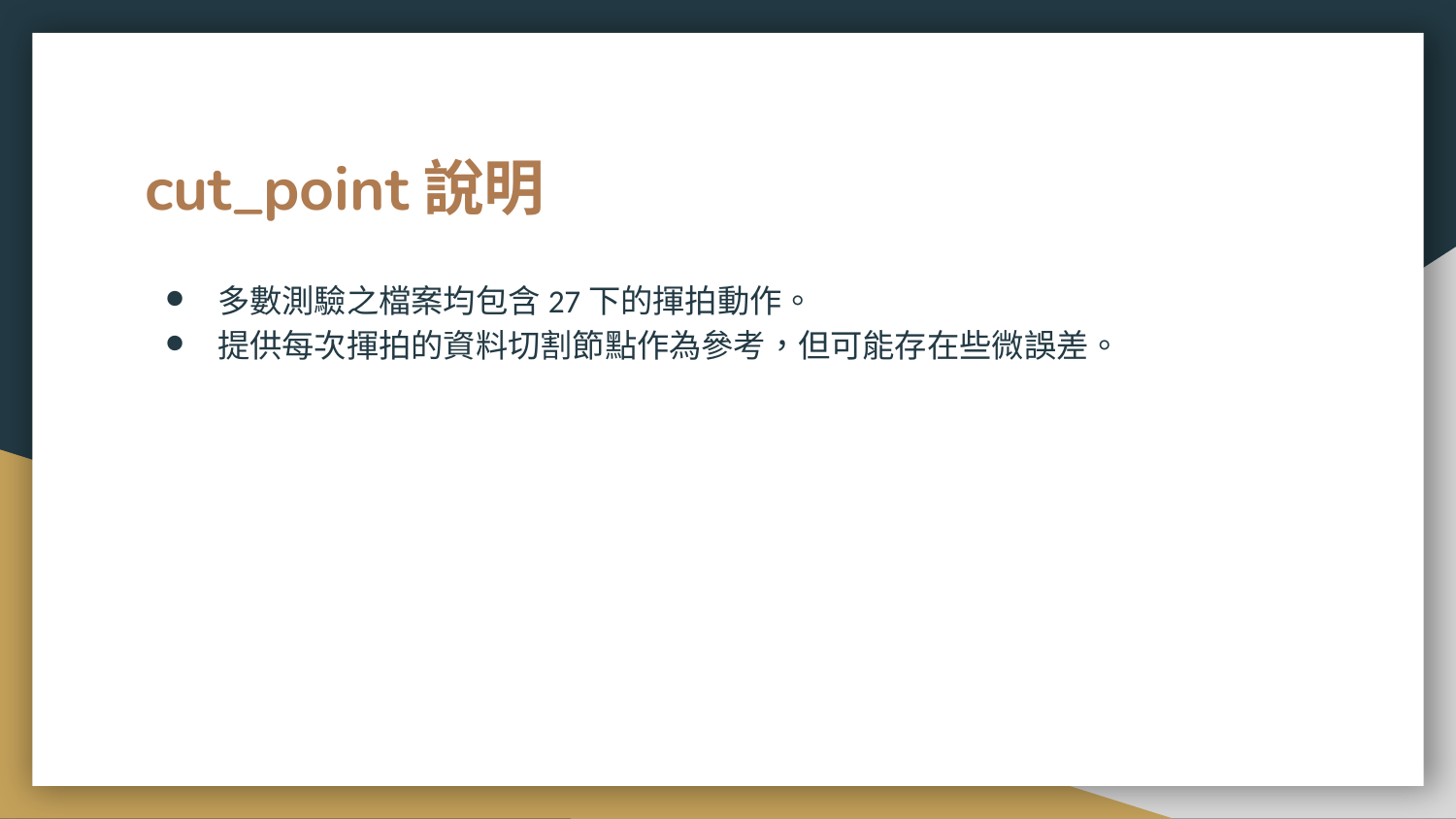

# cut_point說明
多數測驗之檔案均包含27下的揮拍動作。
提供每次揮拍的資料切割節點作為參考，但可能存在些微誤差。